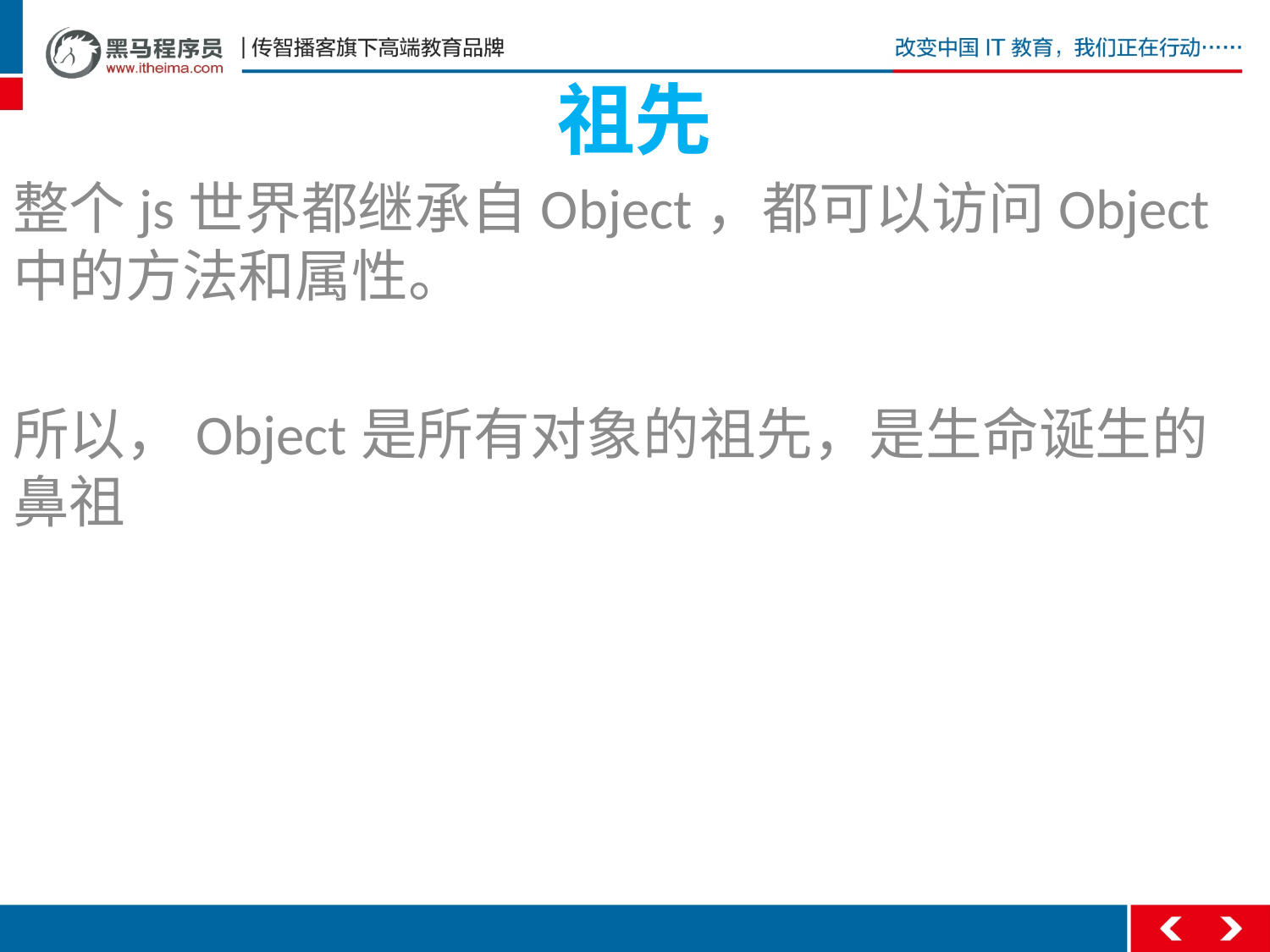

# 祖先
整个js世界都继承自Object，都可以访问Object中的方法和属性。

所以，Object是所有对象的祖先，是生命诞生的鼻祖